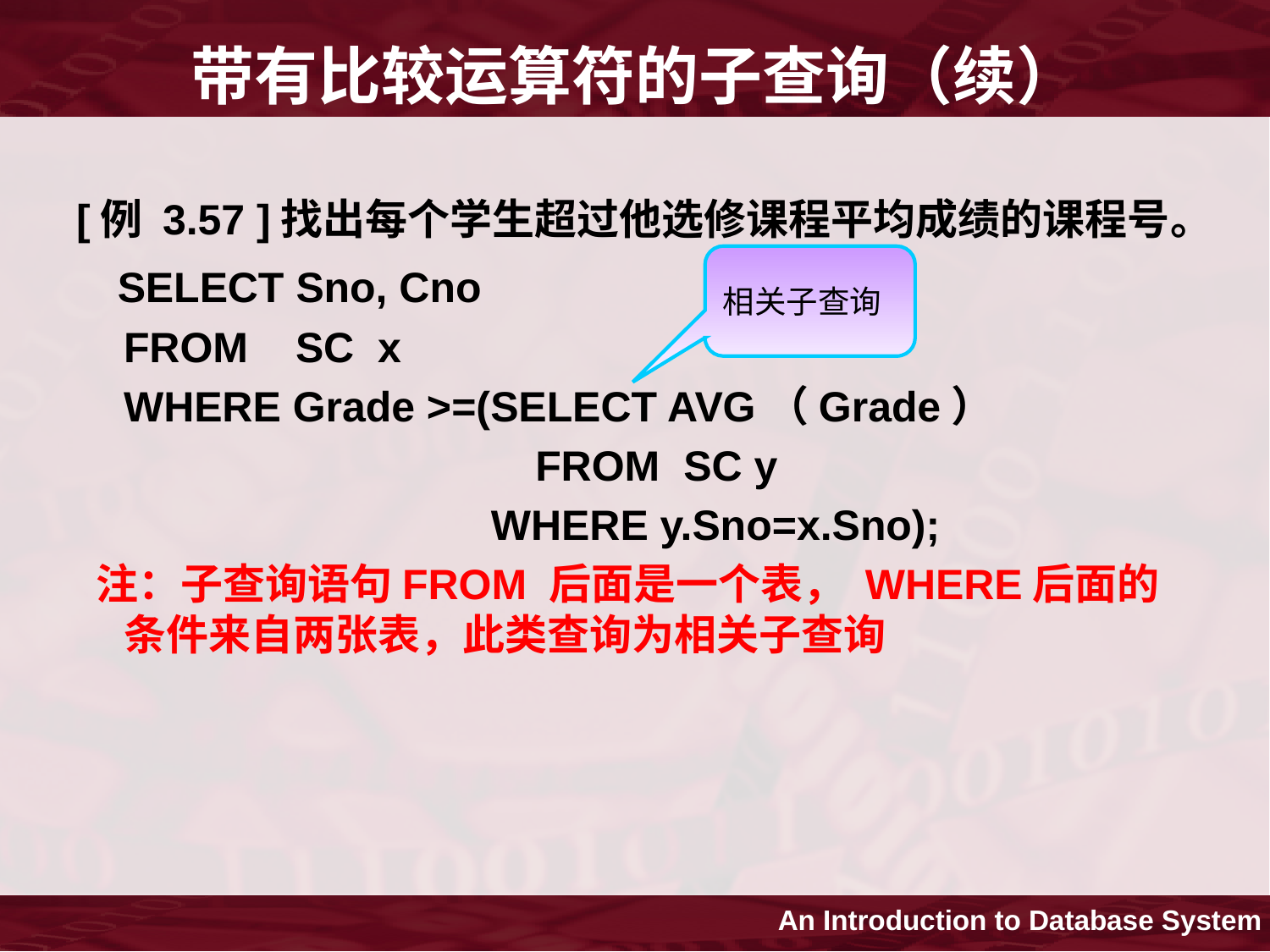

# 带有比较运算符的子查询（续）
[例 3.57 ]找出每个学生超过他选修课程平均成绩的课程号。
   SELECT Sno, Cno
    FROM    SC  x
    WHERE Grade >=(SELECT AVG（Grade）
		                        FROM  SC y
                                   WHERE y.Sno=x.Sno);
 注：子查询语句FROM 后面是一个表， WHERE后面的条件来自两张表，此类查询为相关子查询
相关子查询